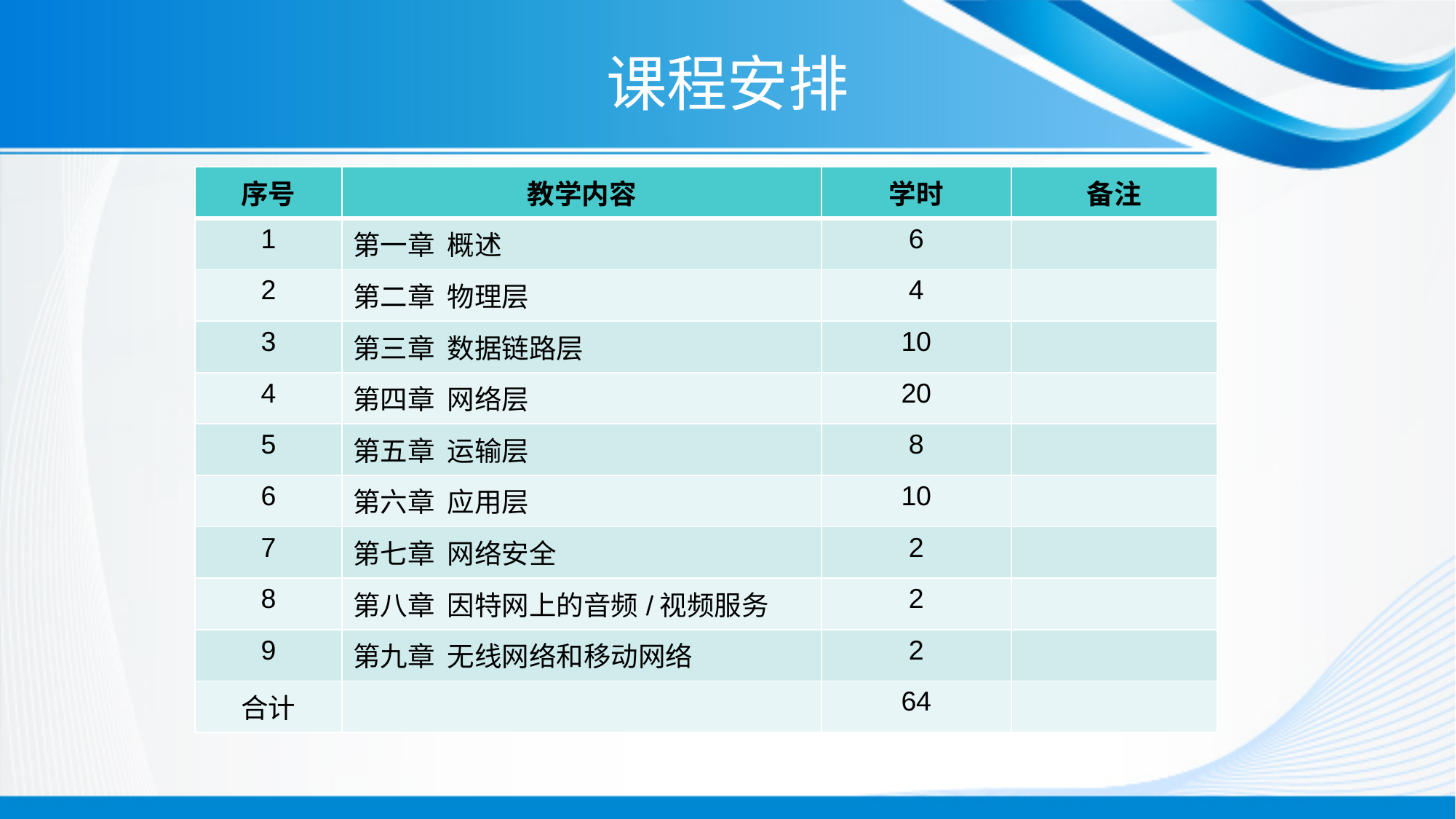

# 课程安排

| 序号 | 教学内容 | 学时 | 备注 |
| --- | --- | --- | --- |
| 1 | 第一章 概述 | 6 |  |
| 2 | 第二章 物理层 | 4 |  |
| 3 | 第三章 数据链路层 | 10 |  |
| 4 | 第四章 网络层 | 20 |  |
| 5 | 第五章 运输层 | 8 |  |
| 6 | 第六章 应用层 | 10 |  |
| 7 | 第七章 网络安全 | 2 |  |
| 8 | 第八章 因特网上的音频/视频服务 | 2 |  |
| 9 | 第九章 无线网络和移动网络 | 2 |  |
| 合计 |  | 64 |  |